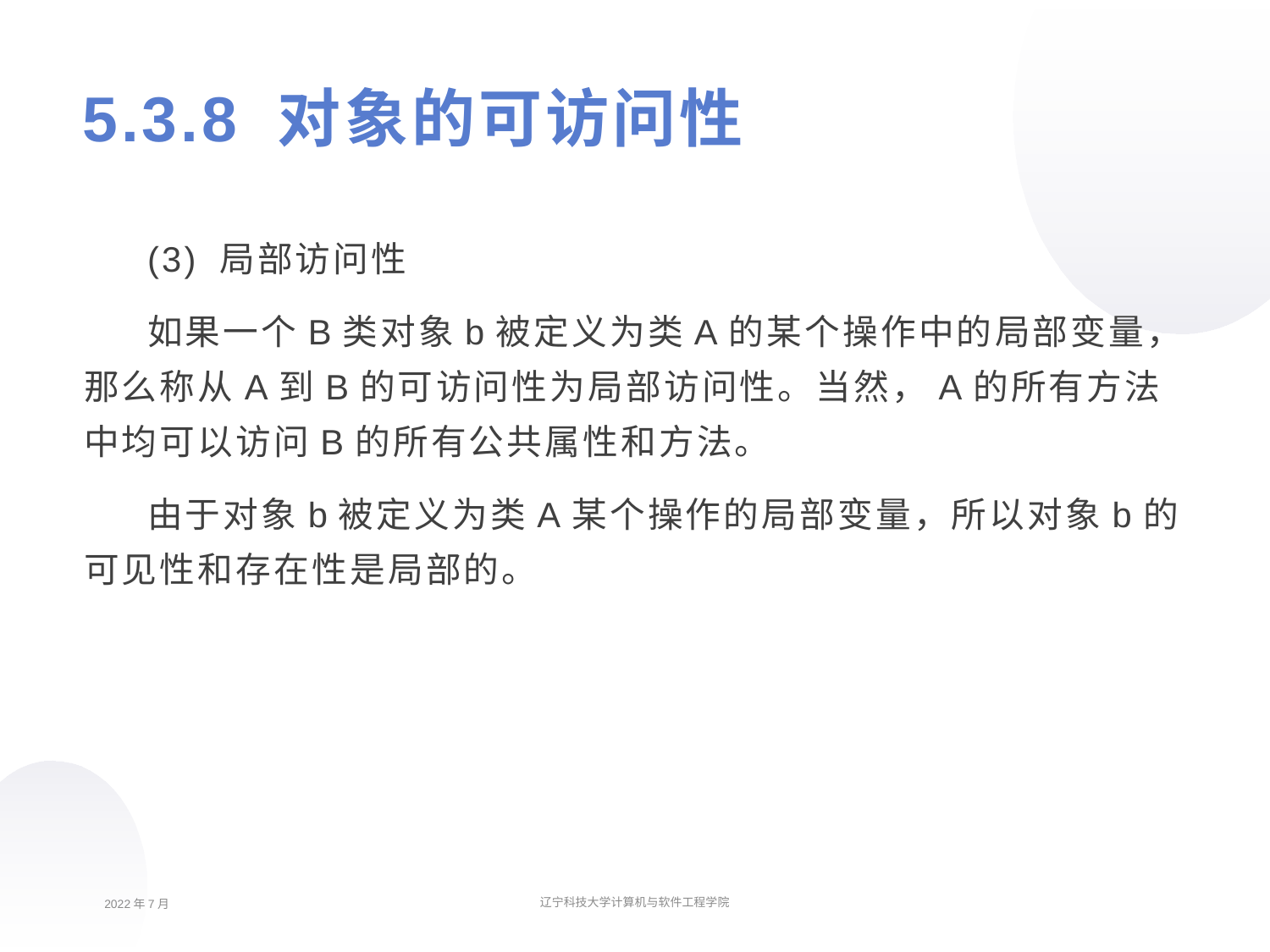

# 5.3.8 对象的可访问性
(3) 局部访问性
如果一个B类对象b被定义为类A的某个操作中的局部变量，那么称从A到B的可访问性为局部访问性。当然，A的所有方法中均可以访问B的所有公共属性和方法。
由于对象b被定义为类A某个操作的局部变量，所以对象b的可见性和存在性是局部的。

2022年7月
辽宁科技大学计算机与软件工程学院
118